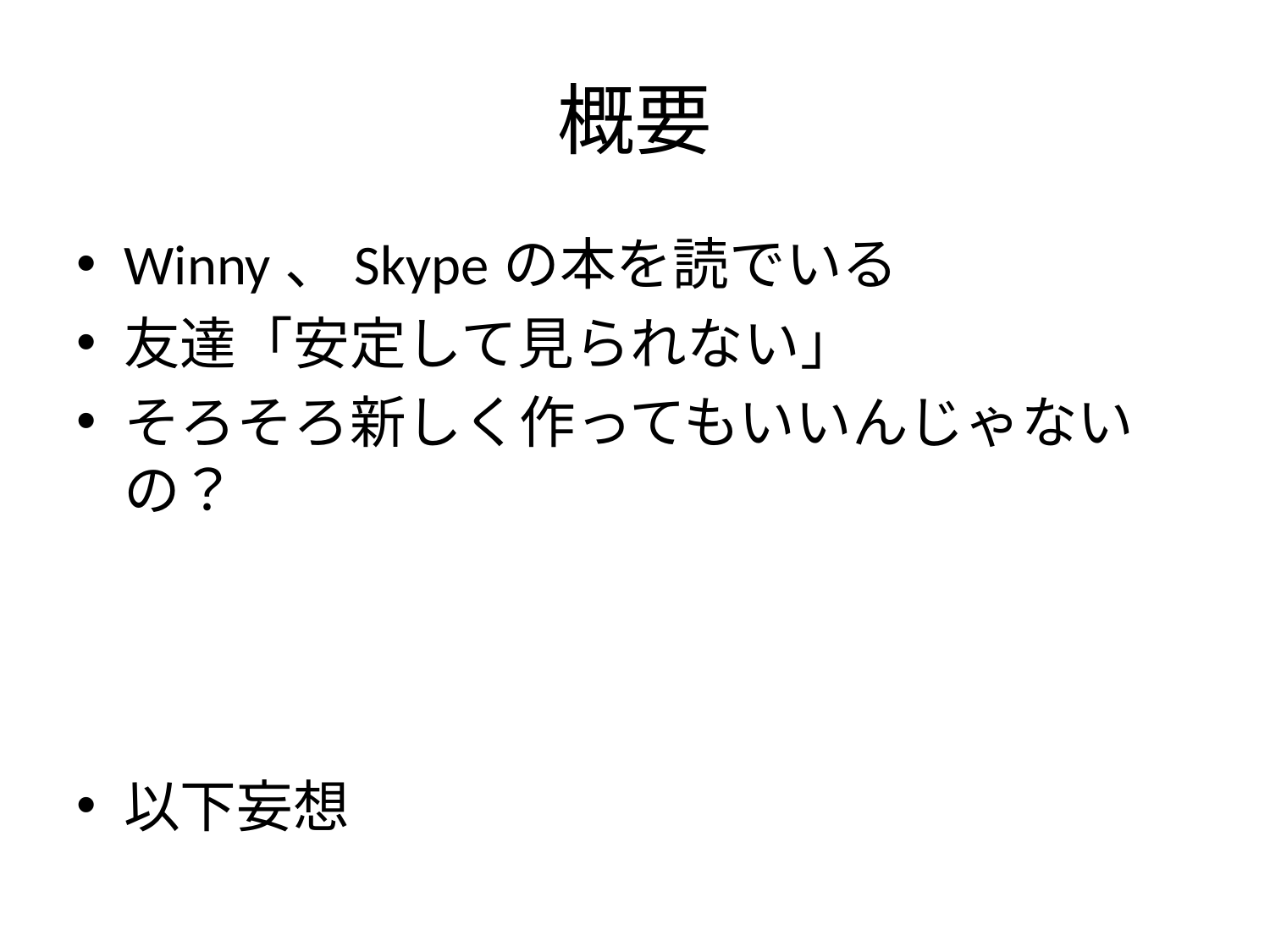

# 概要
Winny、Skypeの本を読でいる
友達「安定して見られない」
そろそろ新しく作ってもいいんじゃないの？

以下妄想